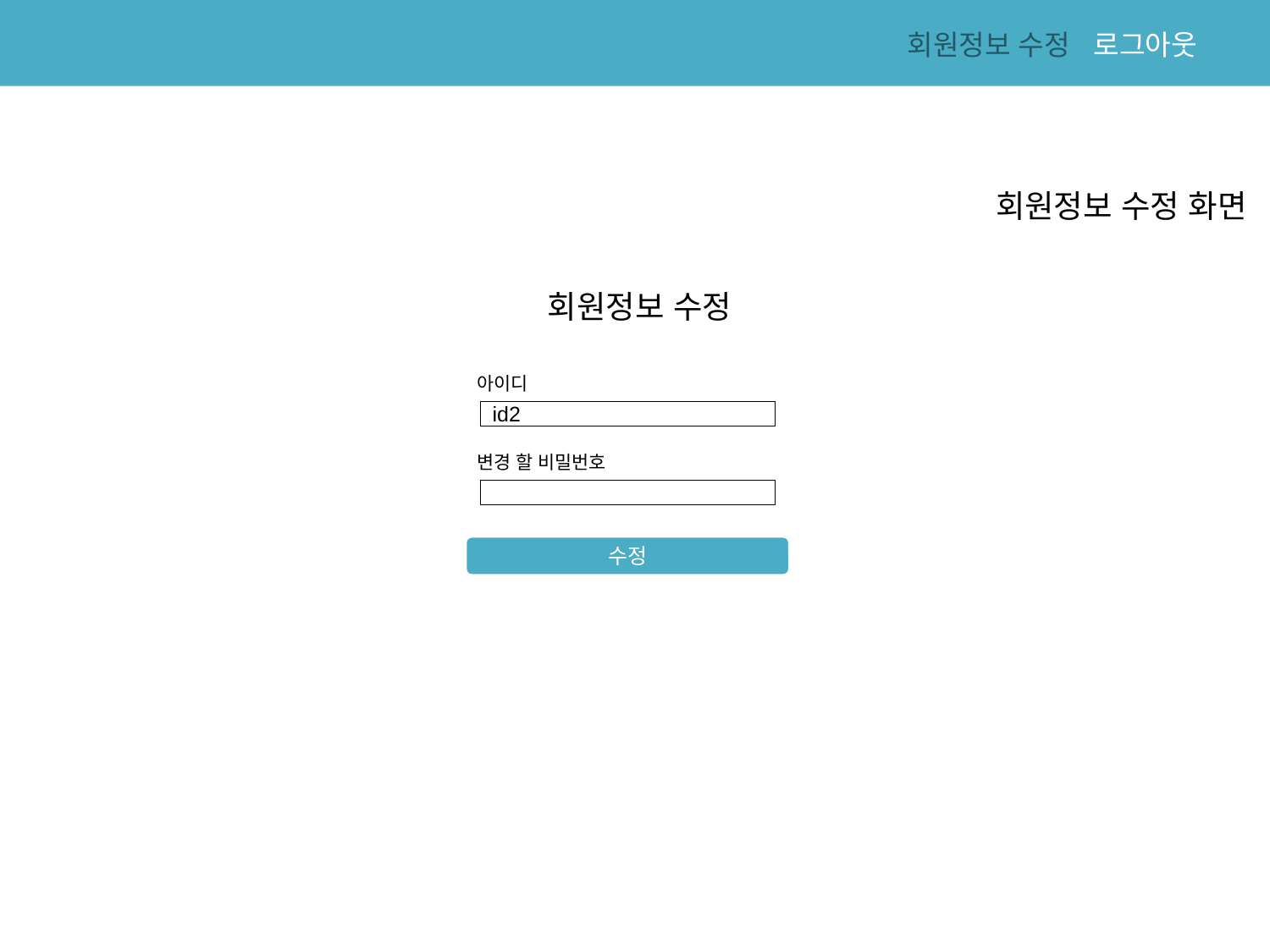

회원정보 수정   로그아웃
회원정보 수정 화면
회원정보 수정
아이디
id2
변경 할 비밀번호

수정